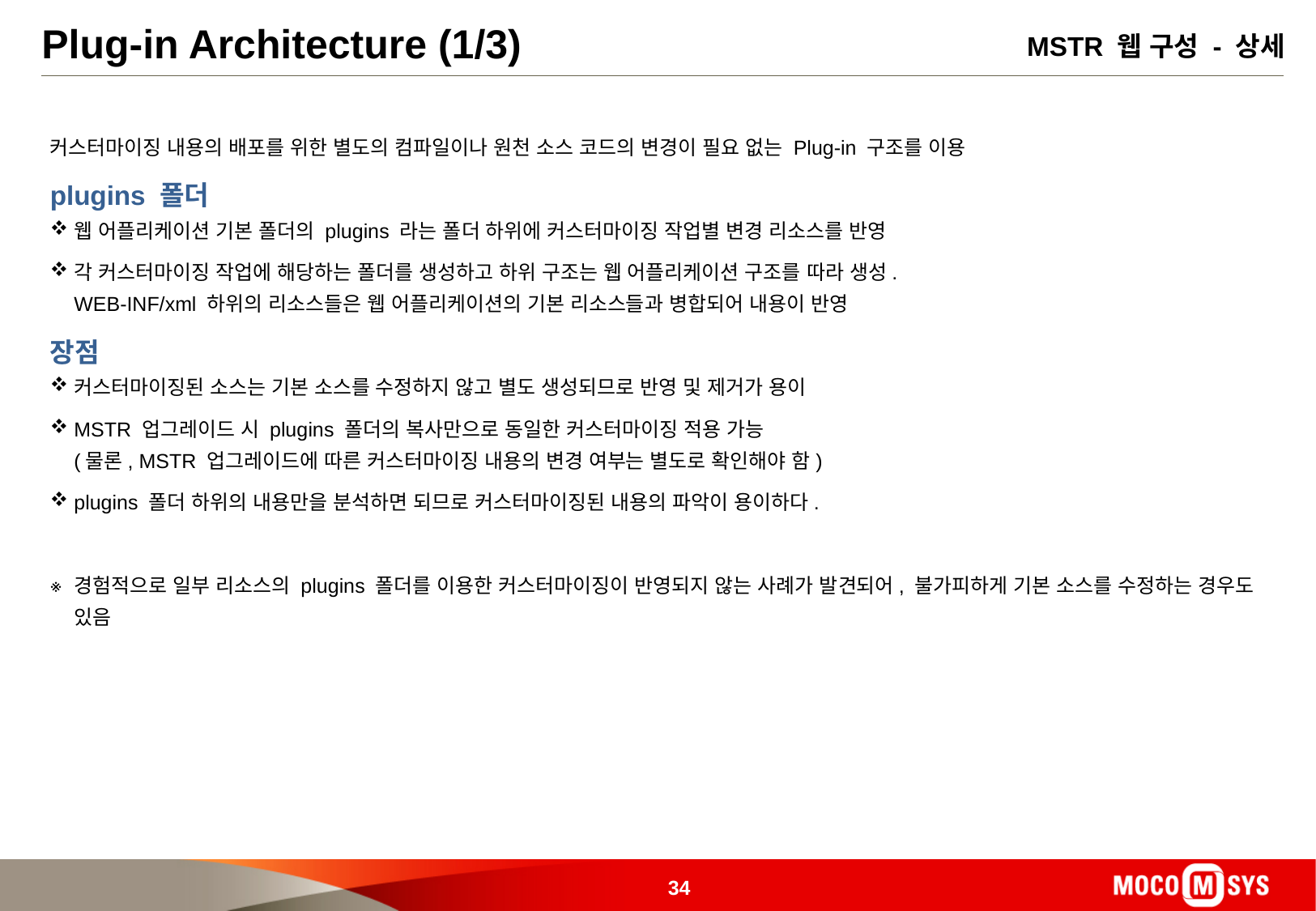

# Plug-in Architecture (1/3)
MSTR 웹 구성 - 상세
커스터마이징 내용의 배포를 위한 별도의 컴파일이나 원천 소스 코드의 변경이 필요 없는 Plug-in 구조를 이용
plugins 폴더
웹 어플리케이션 기본 폴더의 plugins 라는 폴더 하위에 커스터마이징 작업별 변경 리소스를 반영
각 커스터마이징 작업에 해당하는 폴더를 생성하고 하위 구조는 웹 어플리케이션 구조를 따라 생성.
WEB-INF/xml 하위의 리소스들은 웹 어플리케이션의 기본 리소스들과 병합되어 내용이 반영
장점
커스터마이징된 소스는 기본 소스를 수정하지 않고 별도 생성되므로 반영 및 제거가 용이
MSTR 업그레이드 시 plugins 폴더의 복사만으로 동일한 커스터마이징 적용 가능
(물론, MSTR 업그레이드에 따른 커스터마이징 내용의 변경 여부는 별도로 확인해야 함)
plugins 폴더 하위의 내용만을 분석하면 되므로 커스터마이징된 내용의 파악이 용이하다.

경험적으로 일부 리소스의 plugins 폴더를 이용한 커스터마이징이 반영되지 않는 사례가 발견되어, 불가피하게 기본 소스를 수정하는 경우도 있음